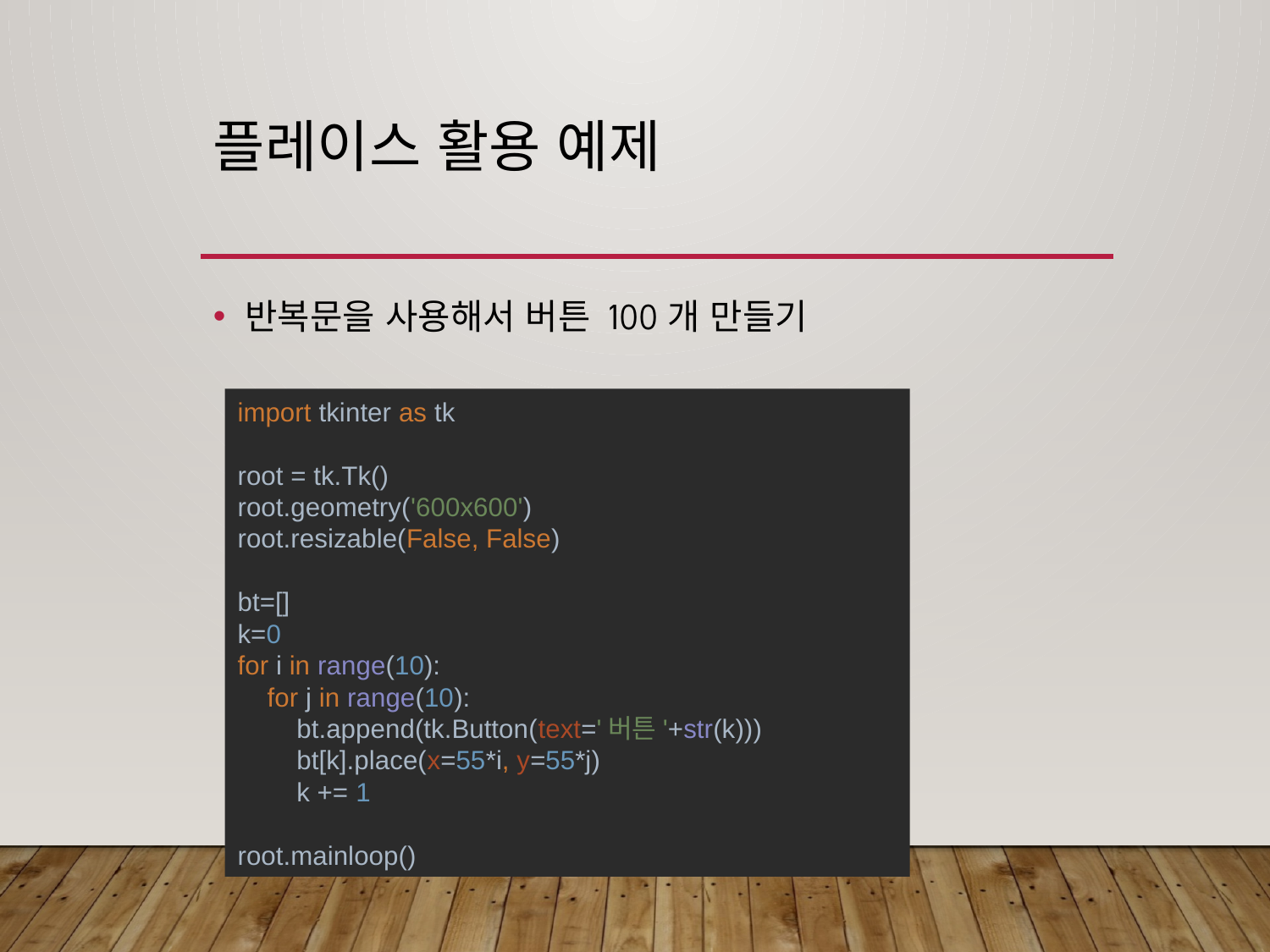

# 플레이스 활용 예제
반복문을 사용해서 버튼 100개 만들기
import tkinter as tk
root = tk.Tk()
root.geometry('600x600')
root.resizable(False, False)
bt=[]
k=0
for i in range(10):
    for j in range(10):
        bt.append(tk.Button(text='버튼'+str(k)))
        bt[k].place(x=55*i, y=55*j)
        k += 1
root.mainloop()